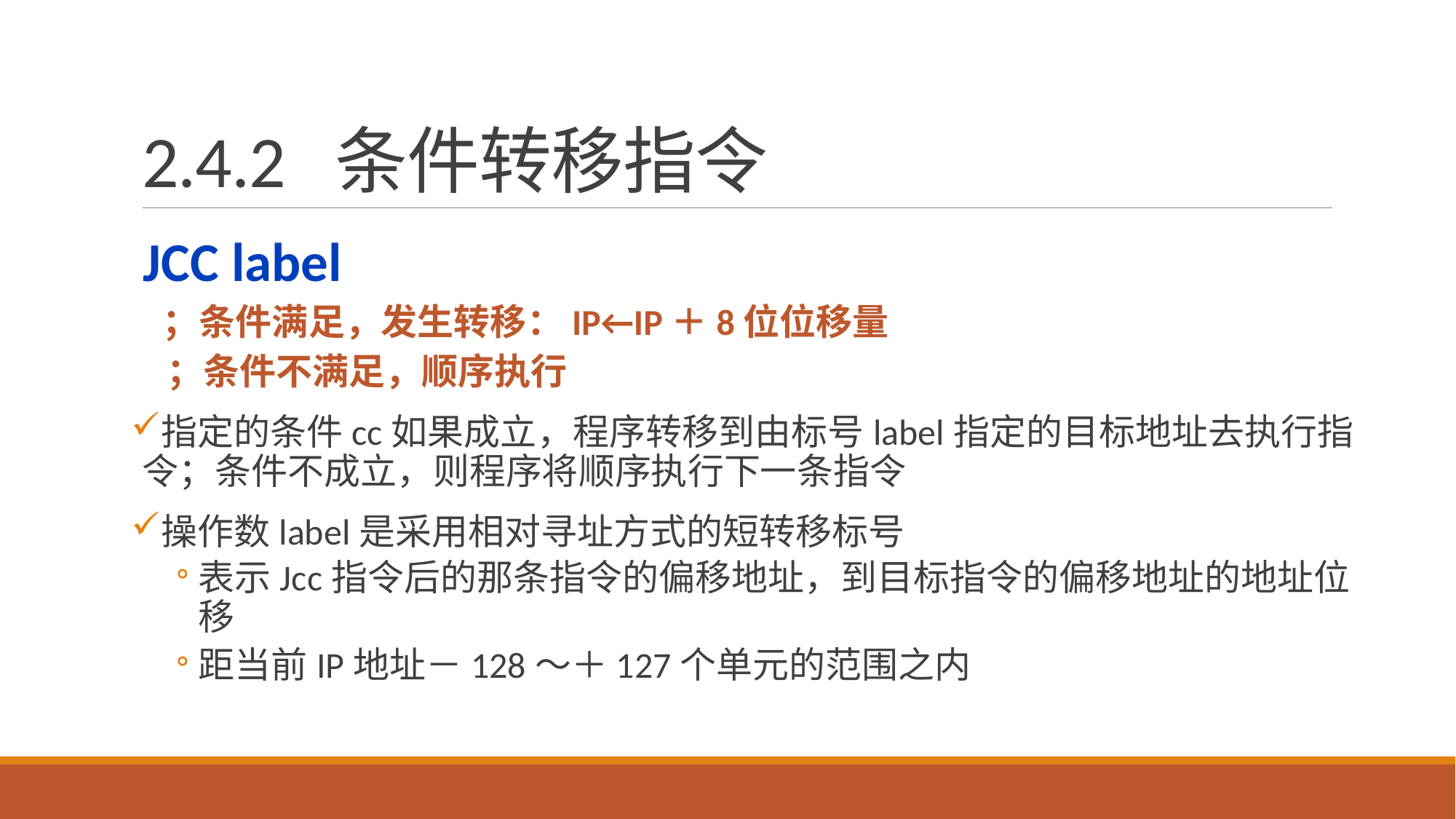

# 2.4.2  条件转移指令
JCC label
  ；条件满足，发生转移：IP←IP＋8位位移量
  ；条件不满足，顺序执行
指定的条件cc如果成立，程序转移到由标号label指定的目标地址去执行指令；条件不成立，则程序将顺序执行下一条指令
操作数label是采用相对寻址方式的短转移标号
表示Jcc指令后的那条指令的偏移地址，到目标指令的偏移地址的地址位移
距当前IP地址－128～＋127个单元的范围之内